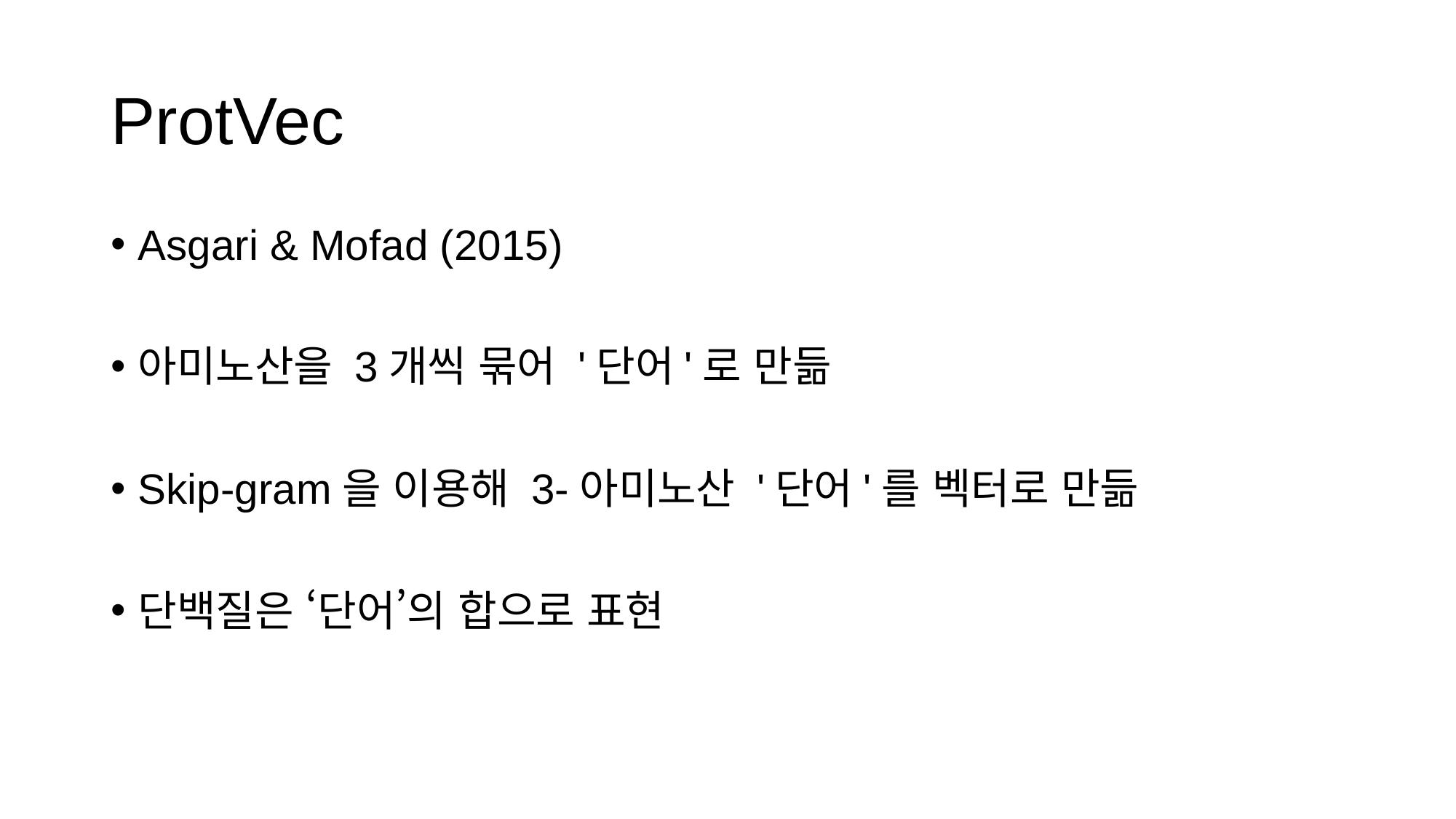

# ProtVec
Asgari & Mofad (2015)

아미노산을 3개씩 묶어 '단어'로 만듦

Skip-gram을 이용해 3-아미노산 '단어'를 벡터로 만듦

단백질은 ‘단어’의 합으로 표현